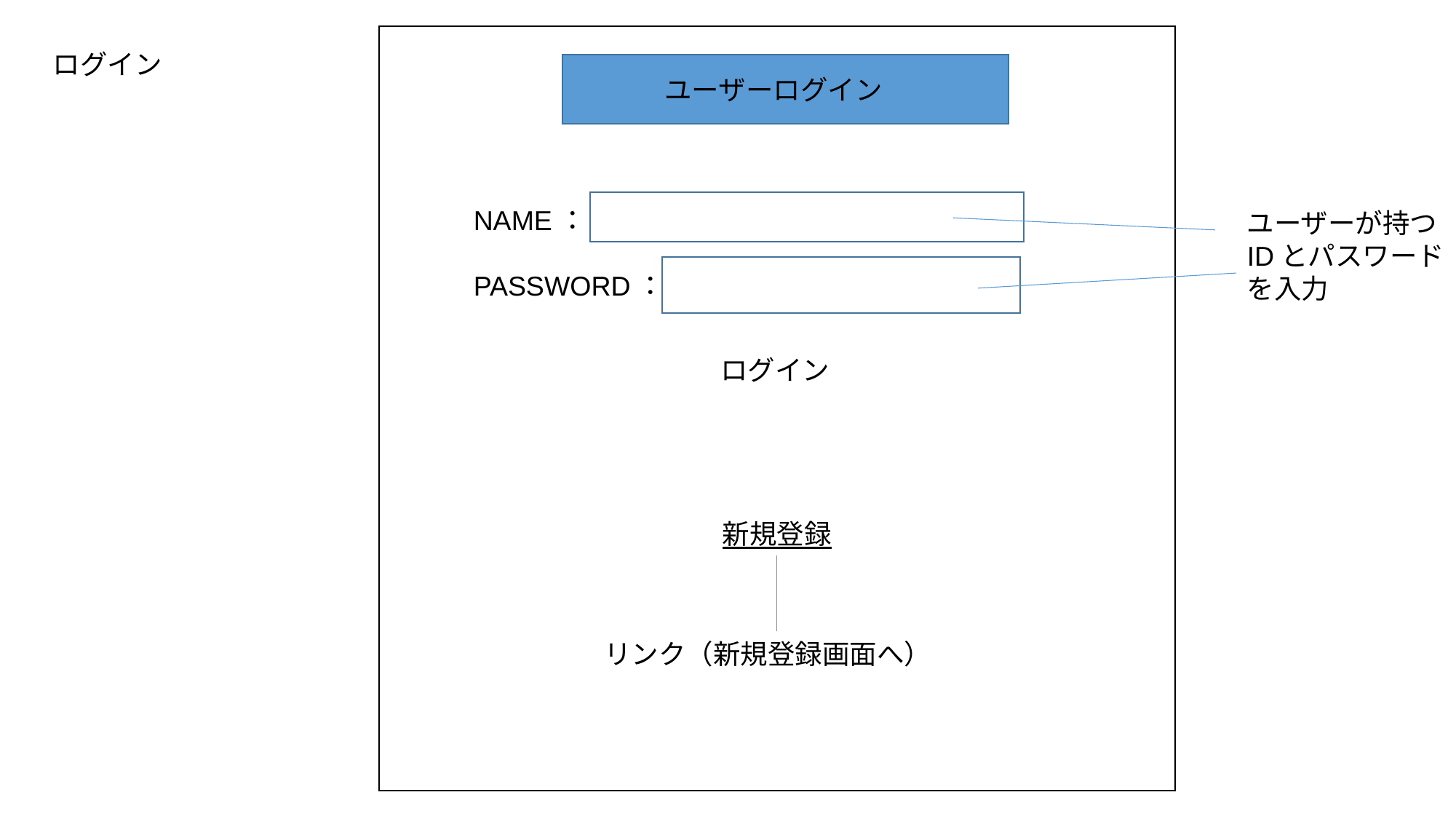

ログイン

ユーザーログイン

NAME：

PASSWORD：
ユーザーが持つIDとパスワードを入力

ログイン

新規登録
リンク（新規登録画面へ）